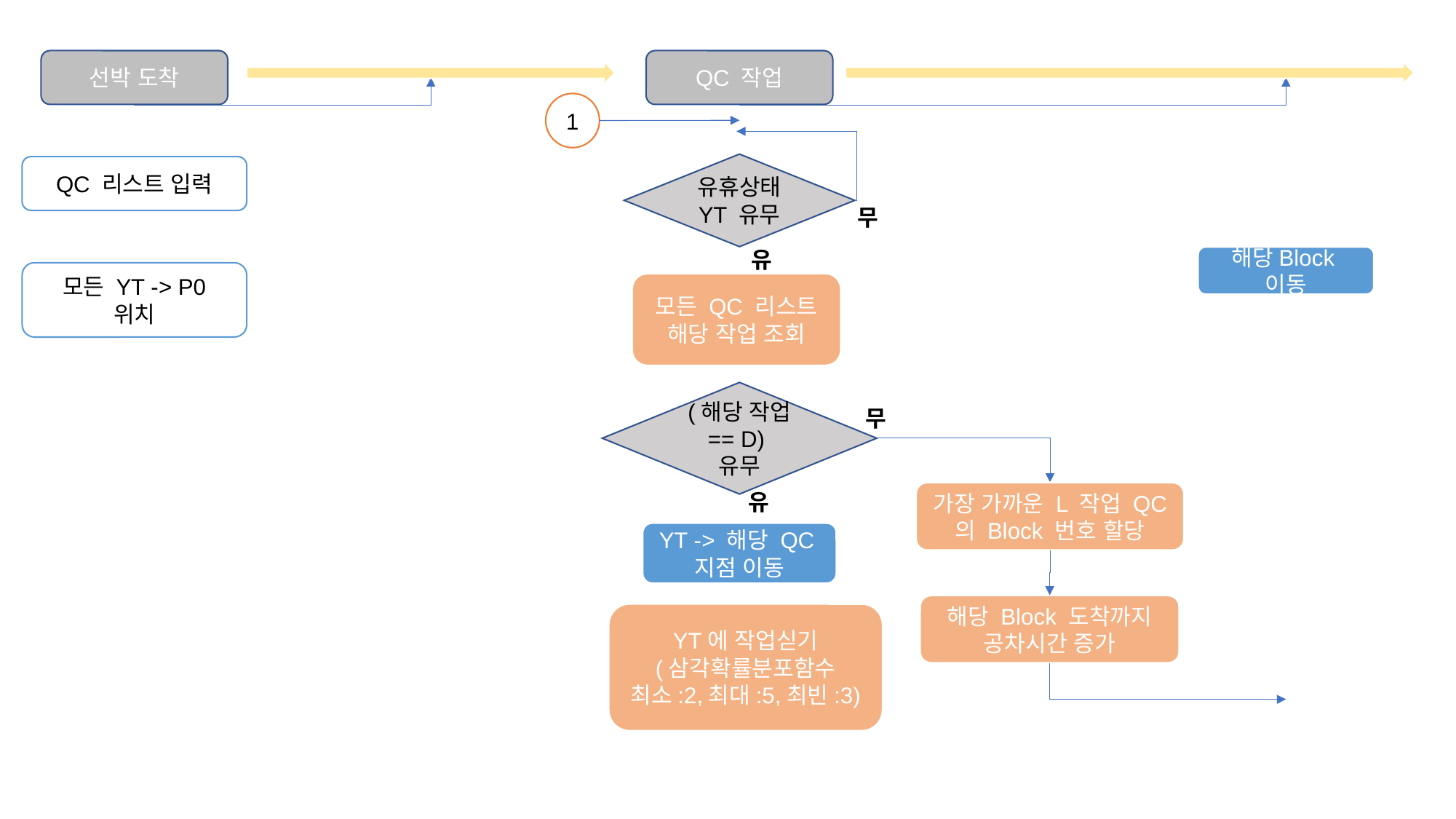

선박 도착
QC 작업

1
유휴상태 YT 유무
QC 리스트 입력
무
유
해당Block이동
모든 YT -> P0 위치
모든 QC 리스트 해당 작업 조회
(해당 작업 == D)
유무
무
유
가장 가까운 L 작업 QC 의 Block 번호 할당
YT -> 해당 QC지점 이동
해당 Block 도착까지
공차시간 증가
YT에 작업싣기
(삼각확률분포함수
최소:2,최대:5,최빈:3)